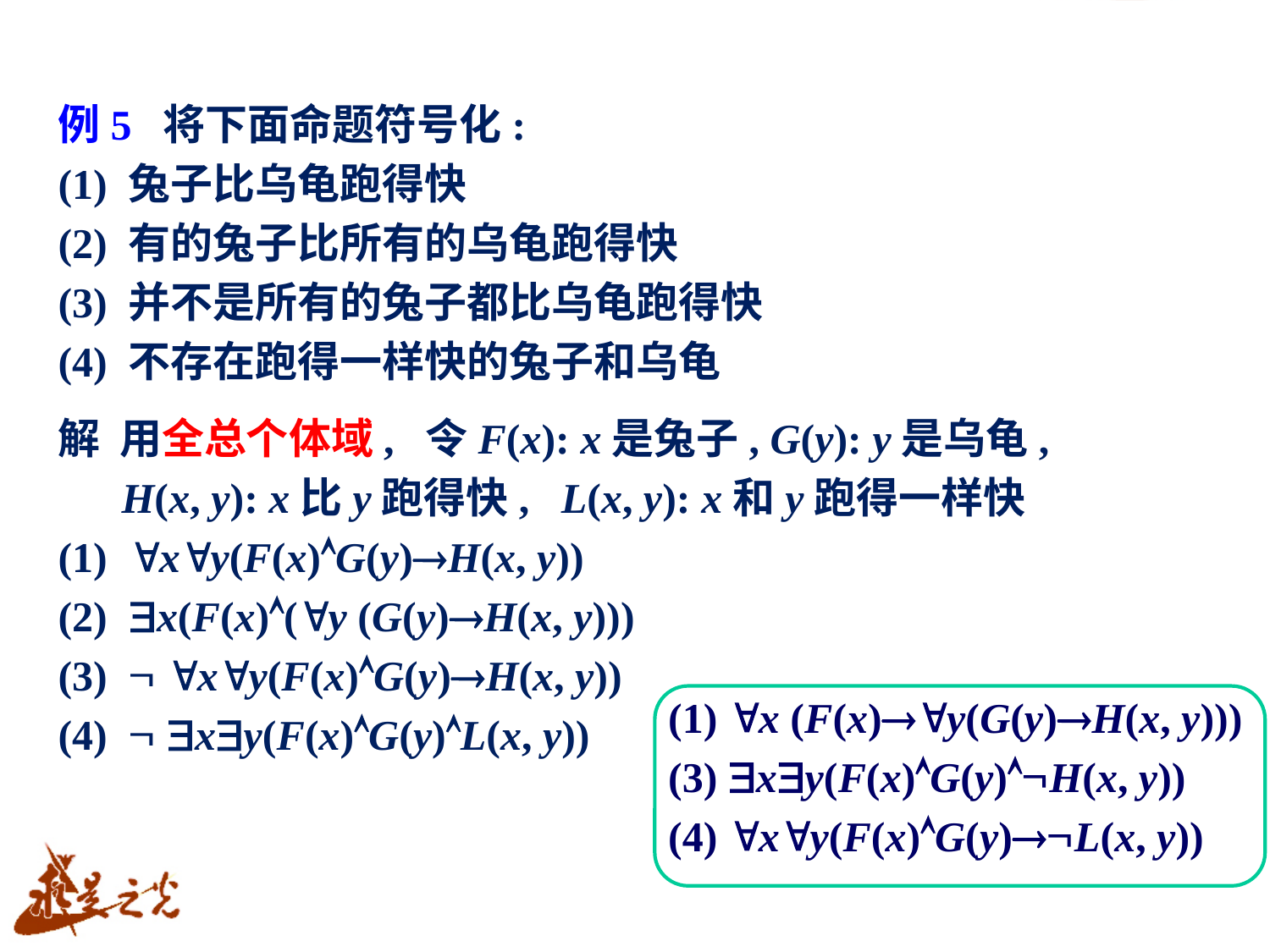

例5  将下面命题符号化:
(1) 兔子比乌龟跑得快
(2) 有的兔子比所有的乌龟跑得快
(3) 并不是所有的兔子都比乌龟跑得快
(4) 不存在跑得一样快的兔子和乌龟
解  用全总个体域,  令F(x): x是兔子, G(y): y是乌龟,
      H(x, y): x比y跑得快,   L(x, y): x和y跑得一样快
(1)  ∀x∀y(F(x)∧G(y)→H(x, y))
(2)  ∃x(F(x)∧(∀y (G(y)→H(x, y)))
(3)  ¬ ∀x∀y(F(x)∧G(y)→H(x, y))
(4)  ¬ ∃x∃y(F(x)∧G(y)∧L(x, y))
(1) ∀x (F(x)→∀y(G(y)→H(x, y)))
(3) ∃x∃y(F(x)∧G(y)∧¬H(x, y))
(4) ∀x∀y(F(x)∧G(y)→¬L(x, y))

12